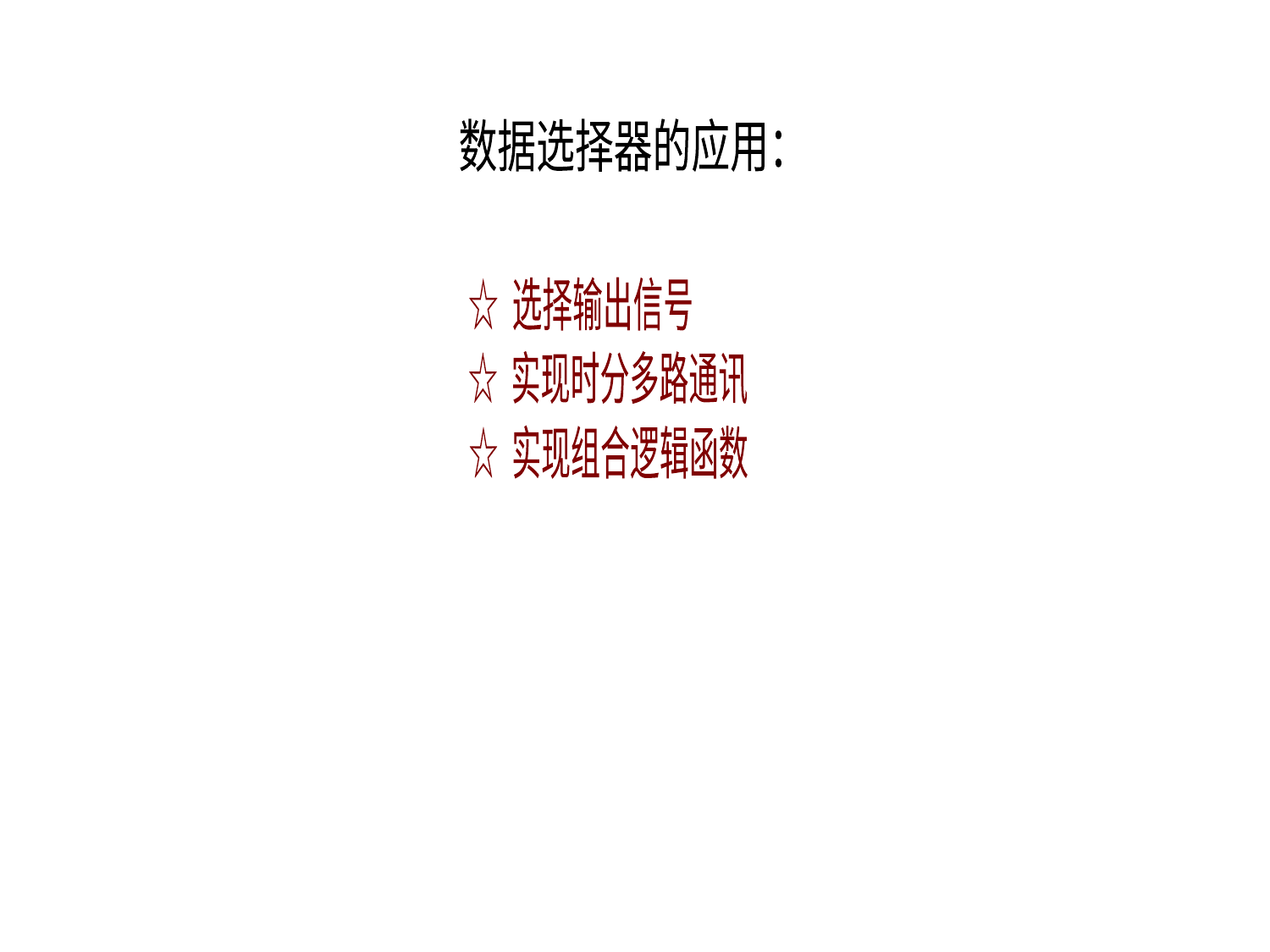

数据选择器的应用：
☆  选择输出信号
☆  实现时分多路通讯
☆  实现组合逻辑函数